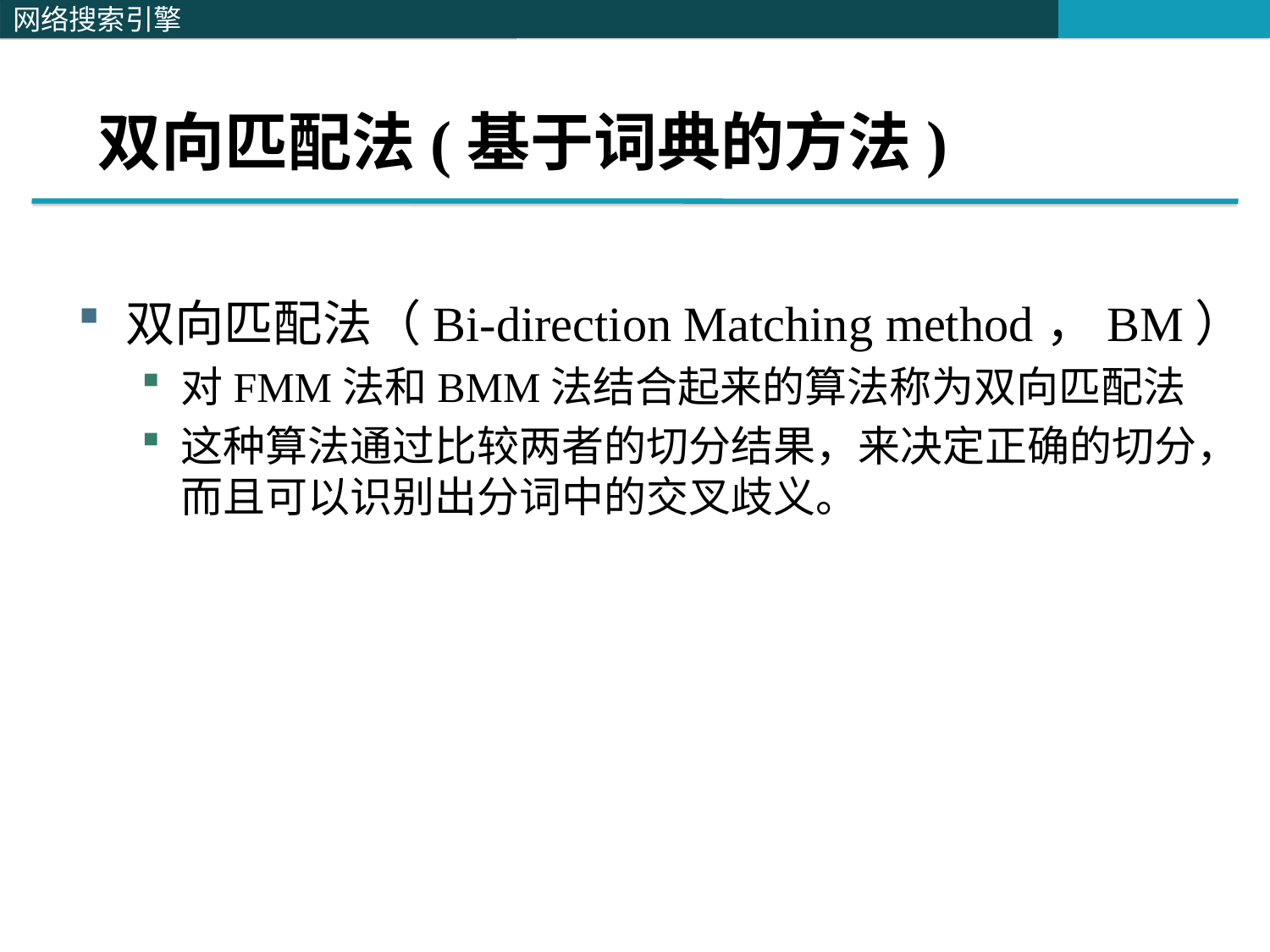

# 双向匹配法(基于词典的方法)
双向匹配法（Bi-direction Matching method，BM）
对FMM法和BMM法结合起来的算法称为双向匹配法
这种算法通过比较两者的切分结果，来决定正确的切分，而且可以识别出分词中的交叉歧义。